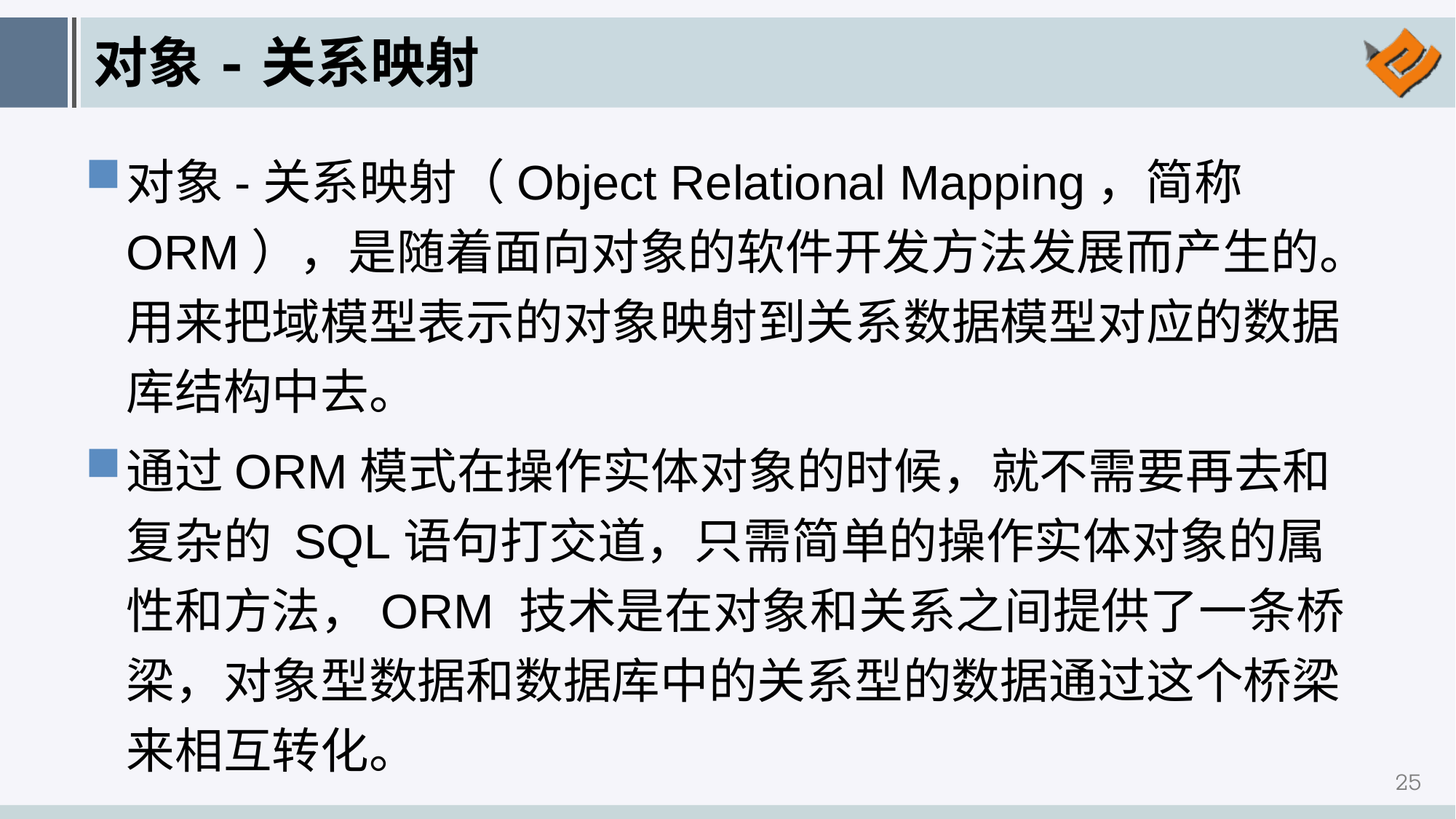

# 对象-关系映射
对象-关系映射（Object Relational Mapping，简称ORM），是随着面向对象的软件开发方法发展而产生的。用来把域模型表示的对象映射到关系数据模型对应的数据库结构中去。
通过ORM模式在操作实体对象的时候，就不需要再去和复杂的 SQL语句打交道，只需简单的操作实体对象的属性和方法，ORM 技术是在对象和关系之间提供了一条桥梁，对象型数据和数据库中的关系型的数据通过这个桥梁来相互转化。